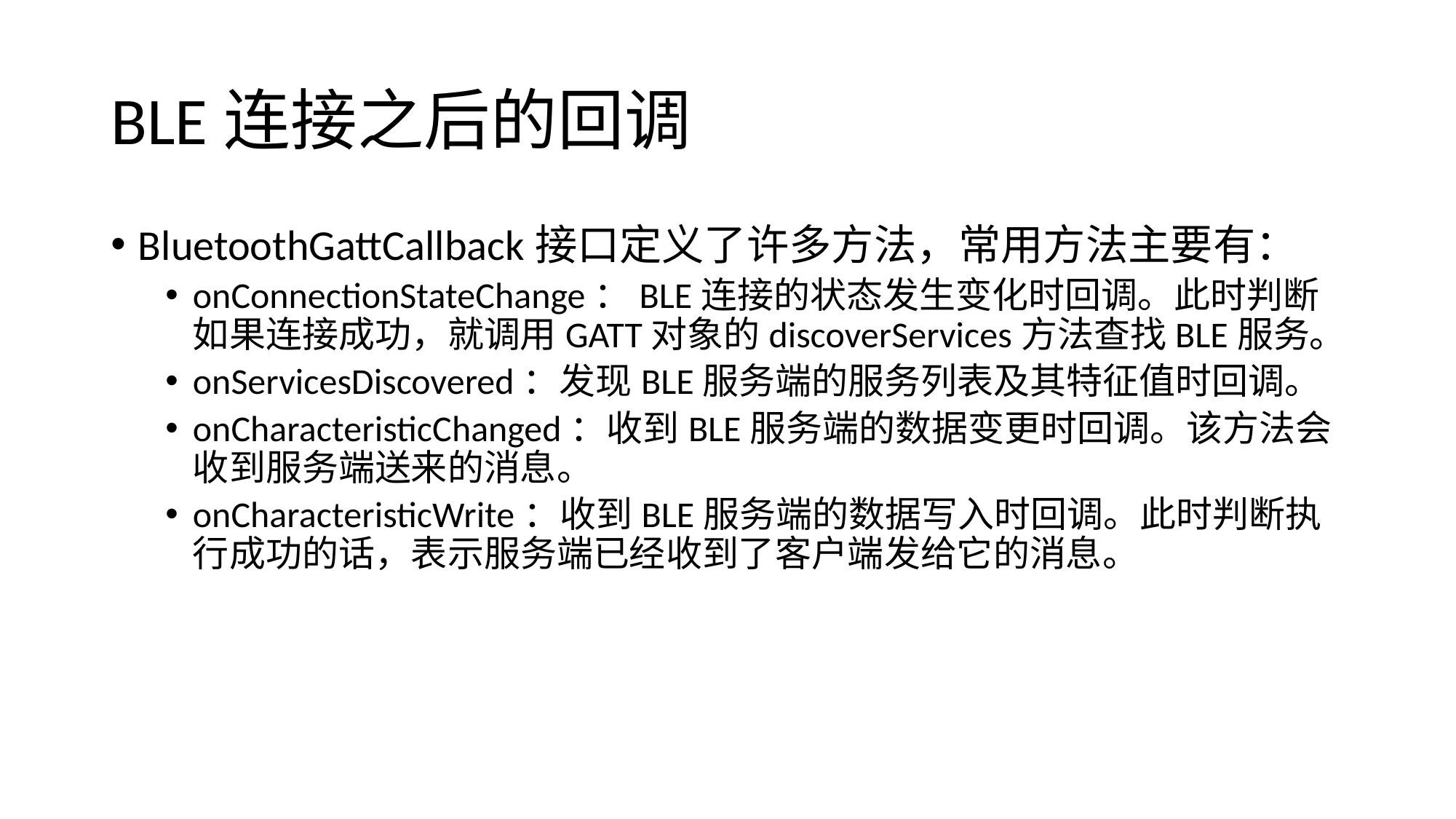

# BLE连接之后的回调
BluetoothGattCallback接口定义了许多方法，常用方法主要有：
onConnectionStateChange：BLE连接的状态发生变化时回调。此时判断如果连接成功，就调用GATT对象的discoverServices方法查找BLE服务。
onServicesDiscovered：发现BLE服务端的服务列表及其特征值时回调。
onCharacteristicChanged：收到BLE服务端的数据变更时回调。该方法会收到服务端送来的消息。
onCharacteristicWrite：收到BLE服务端的数据写入时回调。此时判断执行成功的话，表示服务端已经收到了客户端发给它的消息。